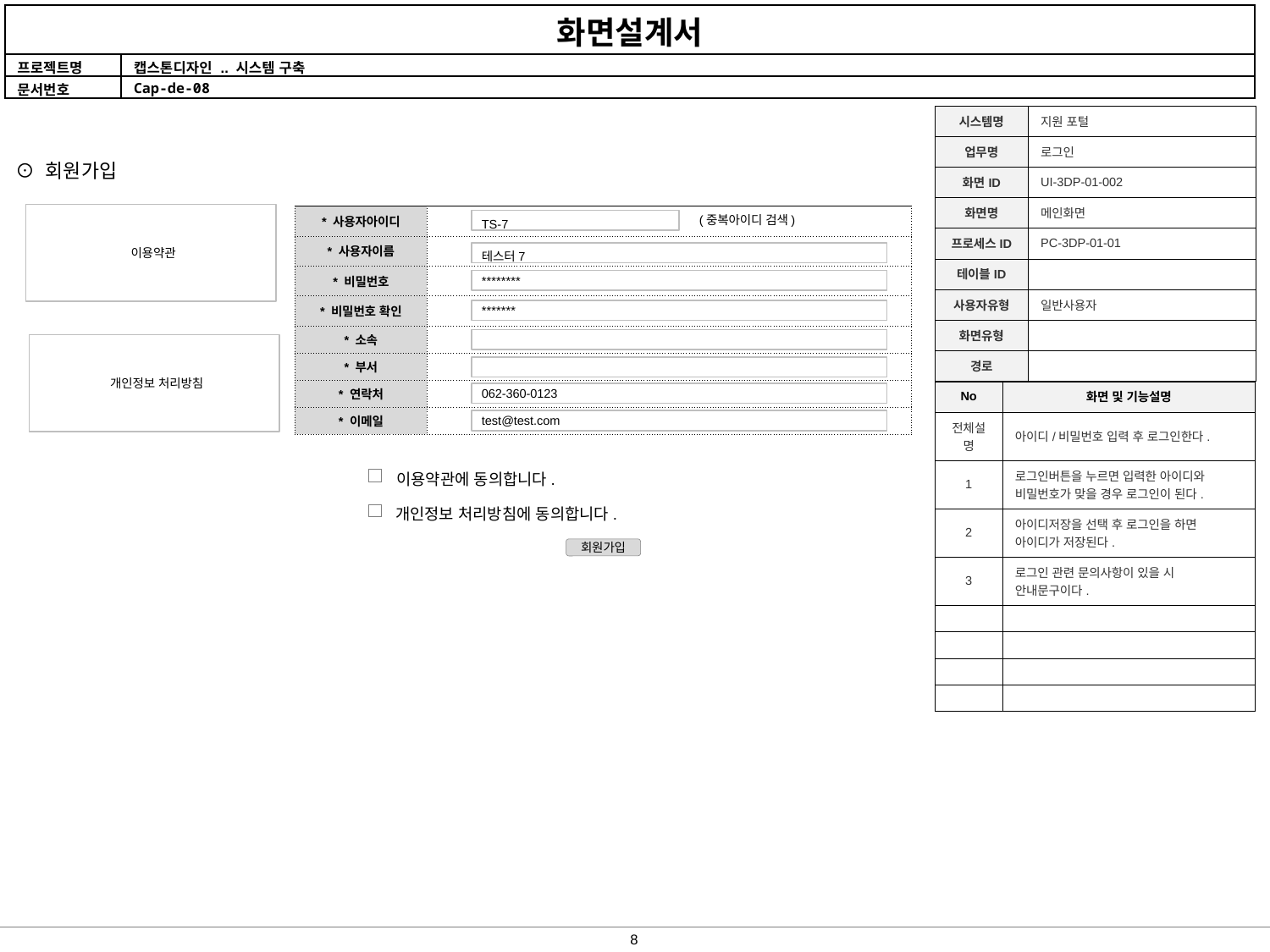

| 시스템명 | 지원 포털 |
| --- | --- |
| 업무명 | 로그인 |
| 화면ID | UI-3DP-01-002 |
| 화면명 | 메인화면 |
| 프로세스ID | PC-3DP-01-01 |
| 테이블ID |  |
| 사용자유형 | 일반사용자 |
| 화면유형 |  |
| 경로 |  |
⊙ 회원가입
이용약관
| \* 사용자아이디 |  |
| --- | --- |
| \* 사용자이름 |  |
| \* 비밀번호 |  |
| \* 비밀번호 확인 |  |
| \* 소속 |  |
| \* 부서 |  |
| \* 연락처 |  |
| \* 이메일 |  |
(중복아이디 검색)
TS-7
테스터7
********
*******

개인정보 처리방침

| No | 화면 및 기능설명 |
| --- | --- |
| 전체설명 | 아이디/비밀번호 입력 후 로그인한다. |
| 1 | 로그인버튼을 누르면 입력한 아이디와 비밀번호가 맞을 경우 로그인이 된다. |
| 2 | 아이디저장을 선택 후 로그인을 하면 아이디가 저장된다. |
| 3 | 로그인 관련 문의사항이 있을 시 안내문구이다. |
|  |  |
|  |  |
|  |  |
|  |  |
062-360-0123
test@test.com
이용약관에 동의합니다.

개인정보 처리방침에 동의합니다.

회원가입